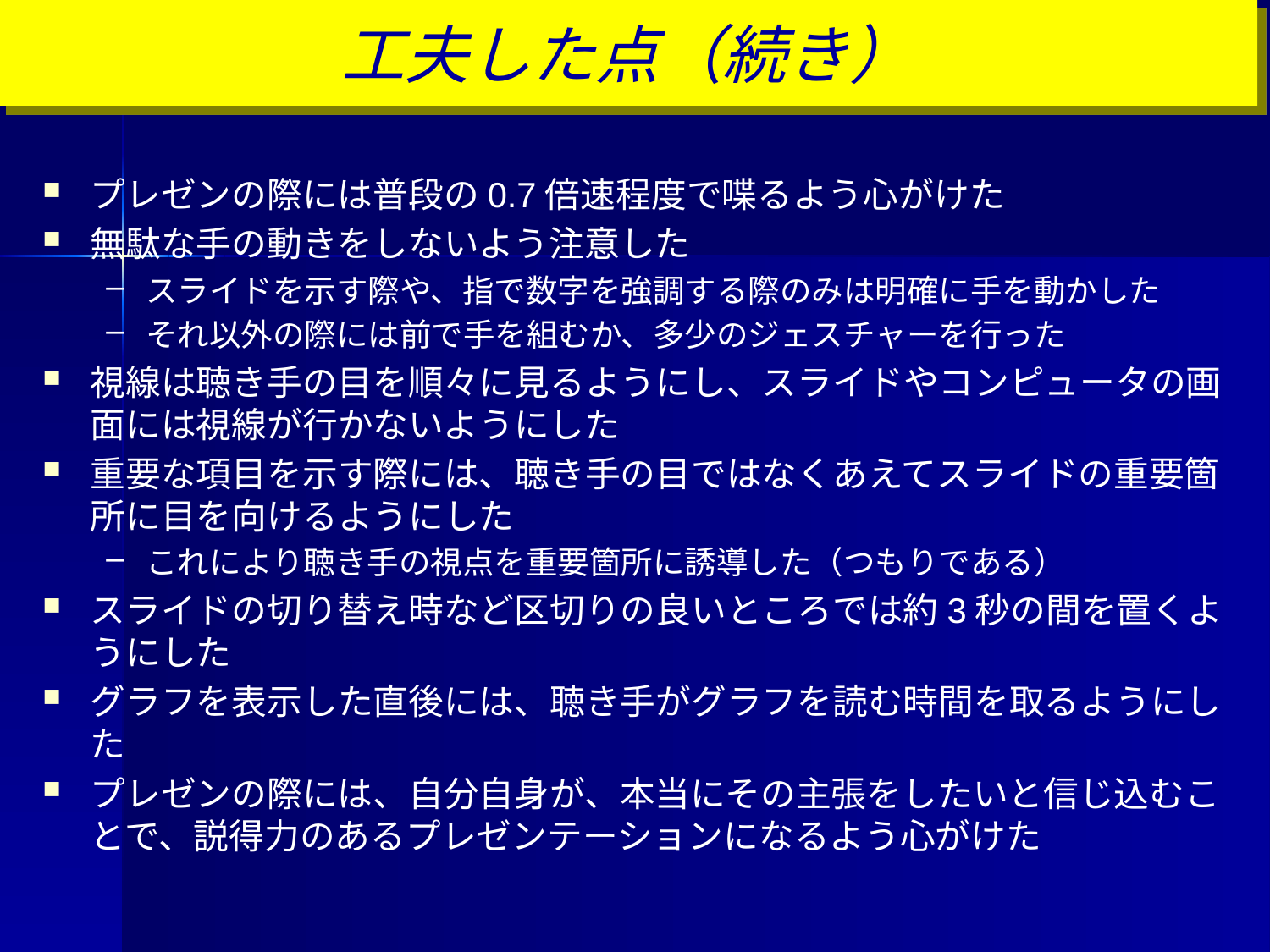

工夫した点（続き）
プレゼンの際には普段の0.7倍速程度で喋るよう心がけた
無駄な手の動きをしないよう注意した
スライドを示す際や、指で数字を強調する際のみは明確に手を動かした
それ以外の際には前で手を組むか、多少のジェスチャーを行った
視線は聴き手の目を順々に見るようにし、スライドやコンピュータの画面には視線が行かないようにした
重要な項目を示す際には、聴き手の目ではなくあえてスライドの重要箇所に目を向けるようにした
これにより聴き手の視点を重要箇所に誘導した（つもりである）
スライドの切り替え時など区切りの良いところでは約3秒の間を置くようにした
グラフを表示した直後には、聴き手がグラフを読む時間を取るようにした
プレゼンの際には、自分自身が、本当にその主張をしたいと信じ込むことで、説得力のあるプレゼンテーションになるよう心がけた